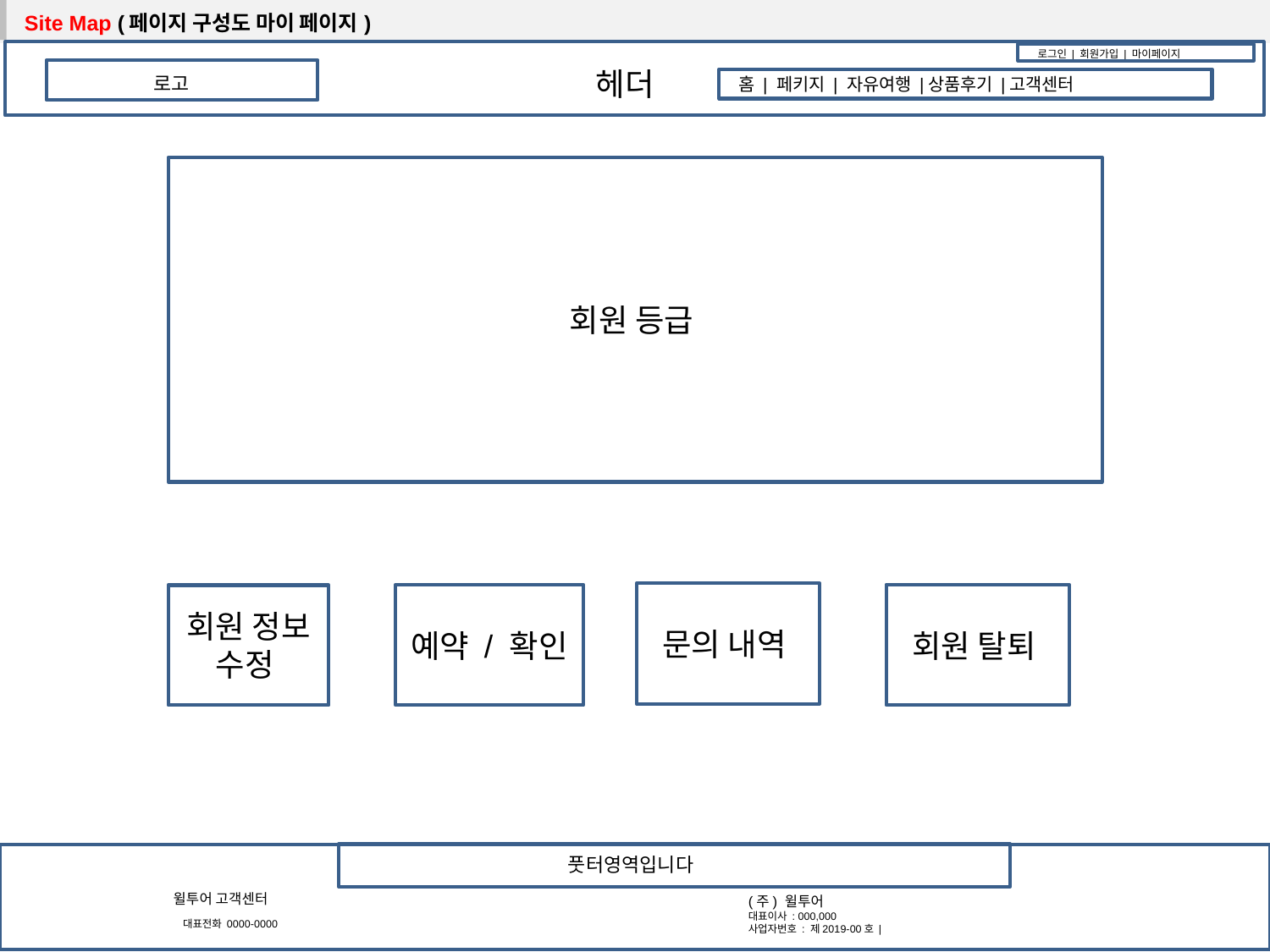

| Site Map (페이지 구성도 마이 페이지) |
| --- |

로그인 | 회원가입 | 마이페이지

헤더

로고
홈 | 페키지 | 자유여행 |상품후기 |고객센터

회원 등급
문의 내역
회원 탈퇴
예약 / 확인
회원 정보 수정

풋터영역입니다
윌투어 고객센터
 대표전화 0000-0000
(주) 윌투어
대표이사 : 000,000
사업자번호 : 제2019-00호 |